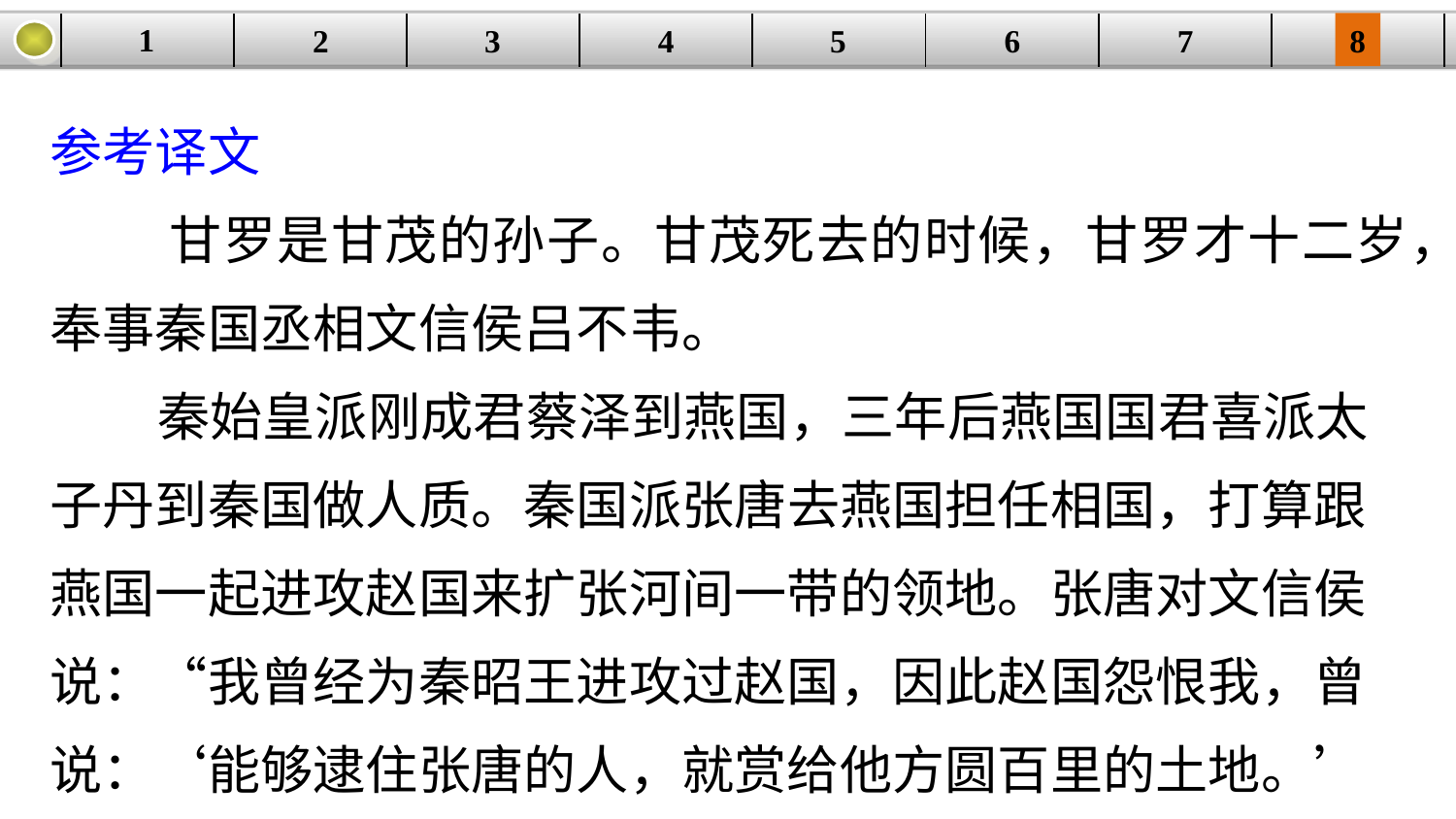

1
3
4
5
6
8
2
|  |  |  |  |  |  |  |  |
| --- | --- | --- | --- | --- | --- | --- | --- |
7

参考译文
        甘罗是甘茂的孙子。甘茂死去的时候，甘罗才十二岁，奉事秦国丞相文信侯吕不韦。
        秦始皇派刚成君蔡泽到燕国，三年后燕国国君喜派太子丹到秦国做人质。秦国派张唐去燕国担任相国，打算跟燕国一起进攻赵国来扩张河间一带的领地。张唐对文信侯说：“我曾经为秦昭王进攻过赵国，因此赵国怨恨我，曾说：‘能够逮住张唐的人，就赏给他方圆百里的土地。’